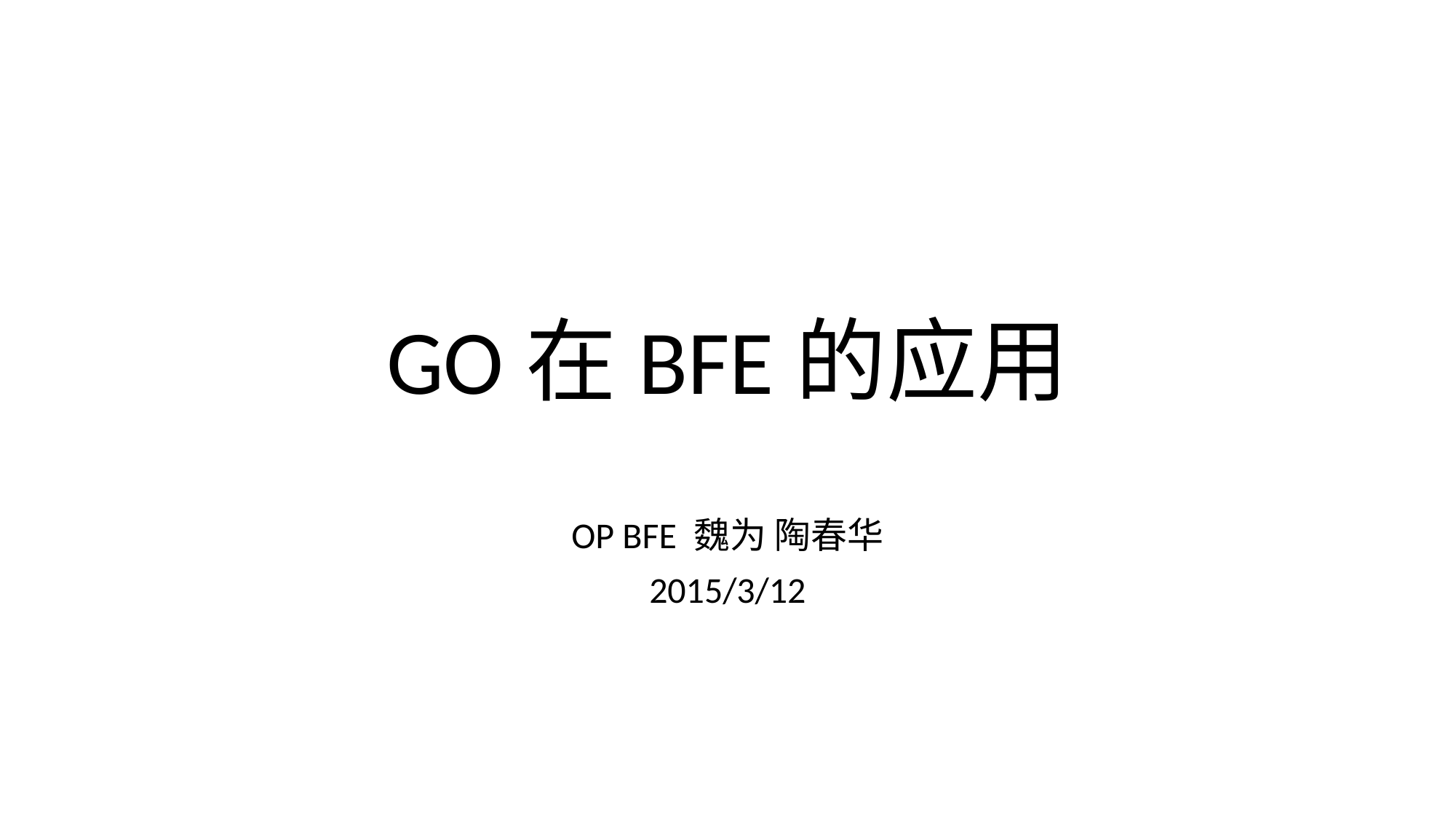

# GO在BFE的应用
OP BFE 魏为 陶春华
2015/3/12